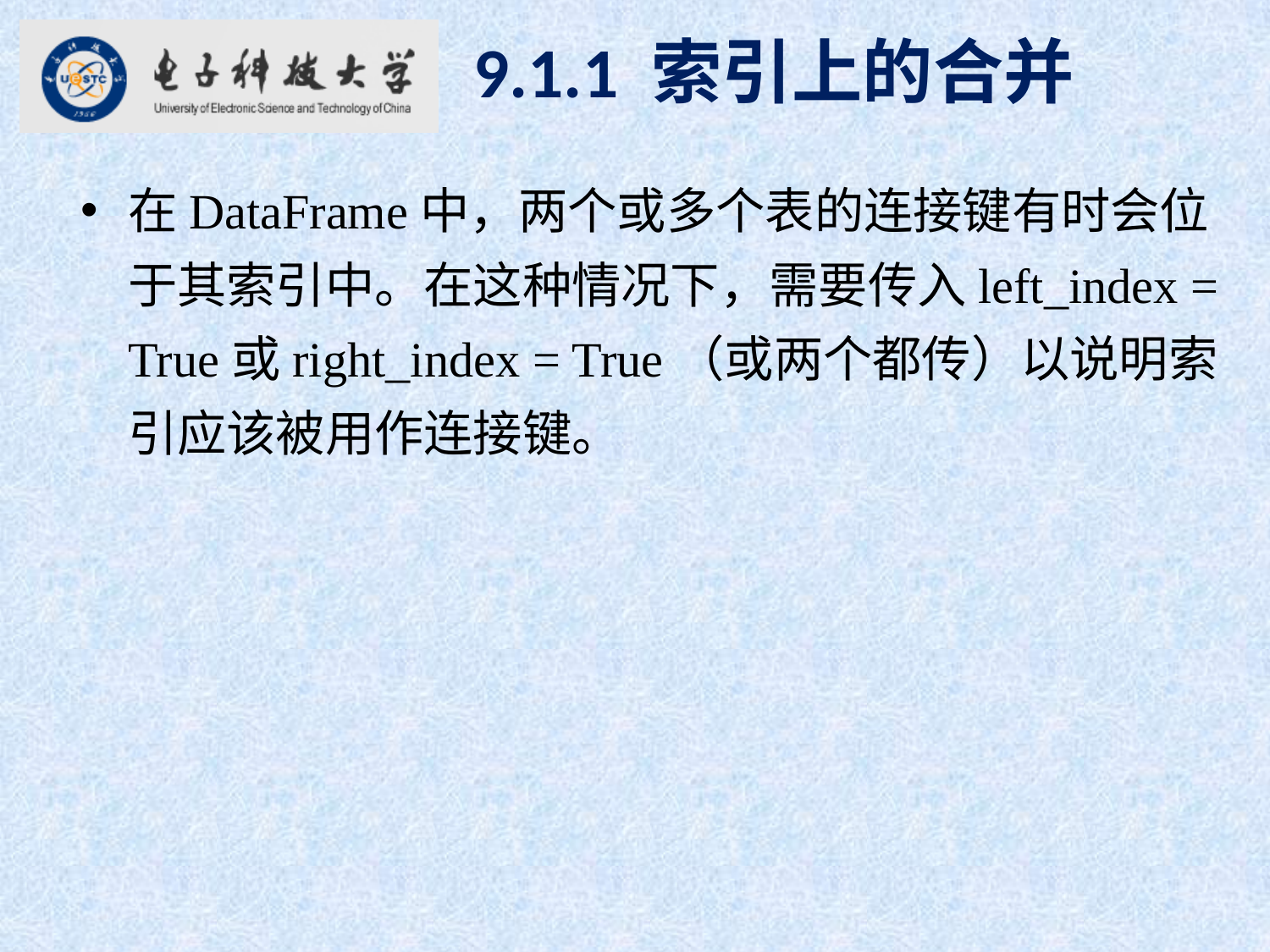

9.1.1 索引上的合并
在DataFrame中，两个或多个表的连接键有时会位于其索引中。在这种情况下，需要传入left_index = True或right_index = True（或两个都传）以说明索引应该被用作连接键。